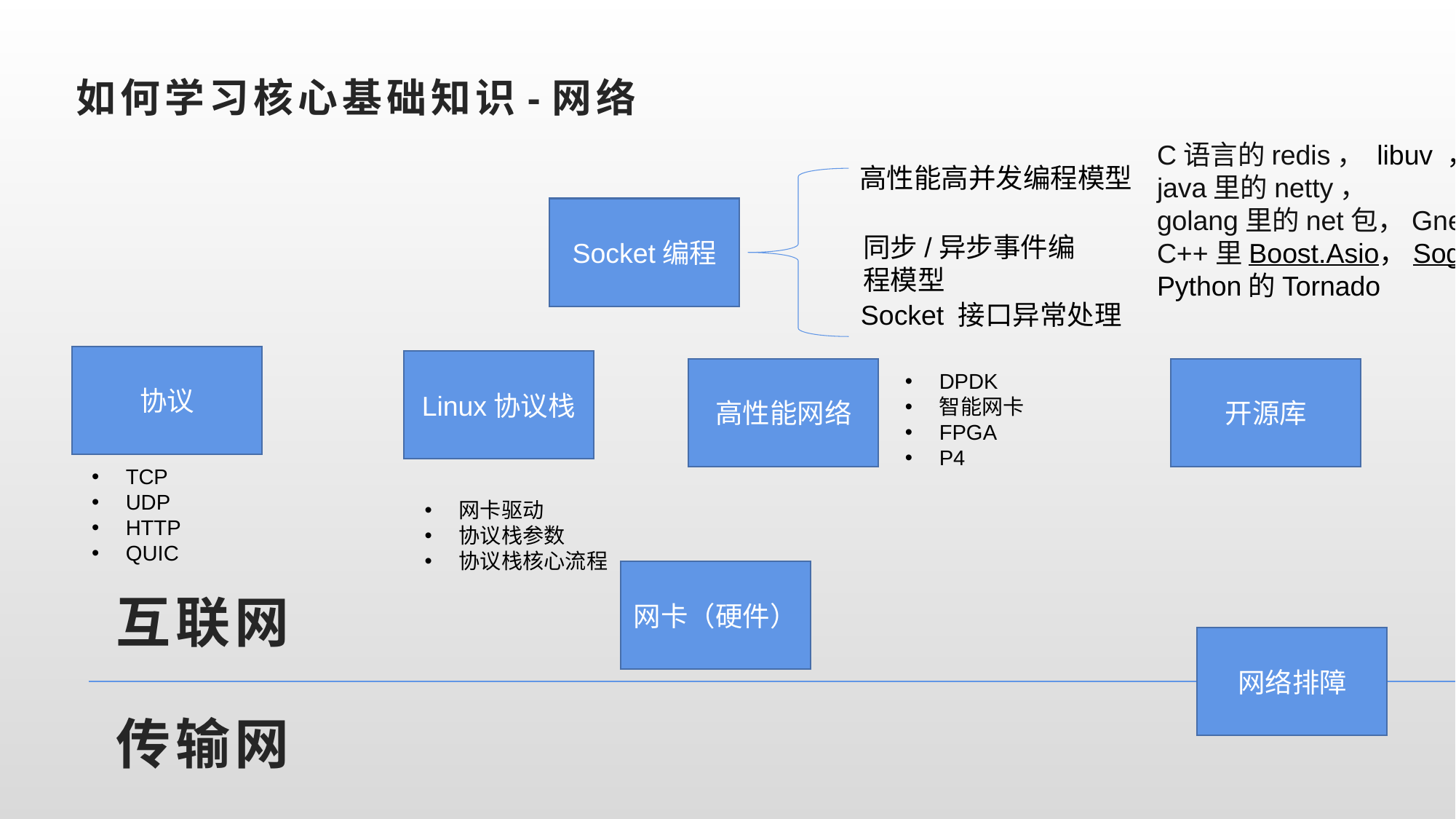

# 如何学习核心基础知识-网络
C语言的redis， libuv ，Libevent、
java里的netty，
golang里的net包，Gnet
C++里Boost.Asio，Sogou Workflow
Python的Tornado
高性能高并发编程模型

Socket编程
同步/异步事件编程模型
Socket 接口异常处理
协议
Linux协议栈
开源库
高性能网络
DPDK
智能网卡
FPGA
P4
TCP
UDP
HTTP
QUIC
网卡驱动
协议栈参数
协议栈核心流程
互联网
网卡（硬件）
网络排障
传输网